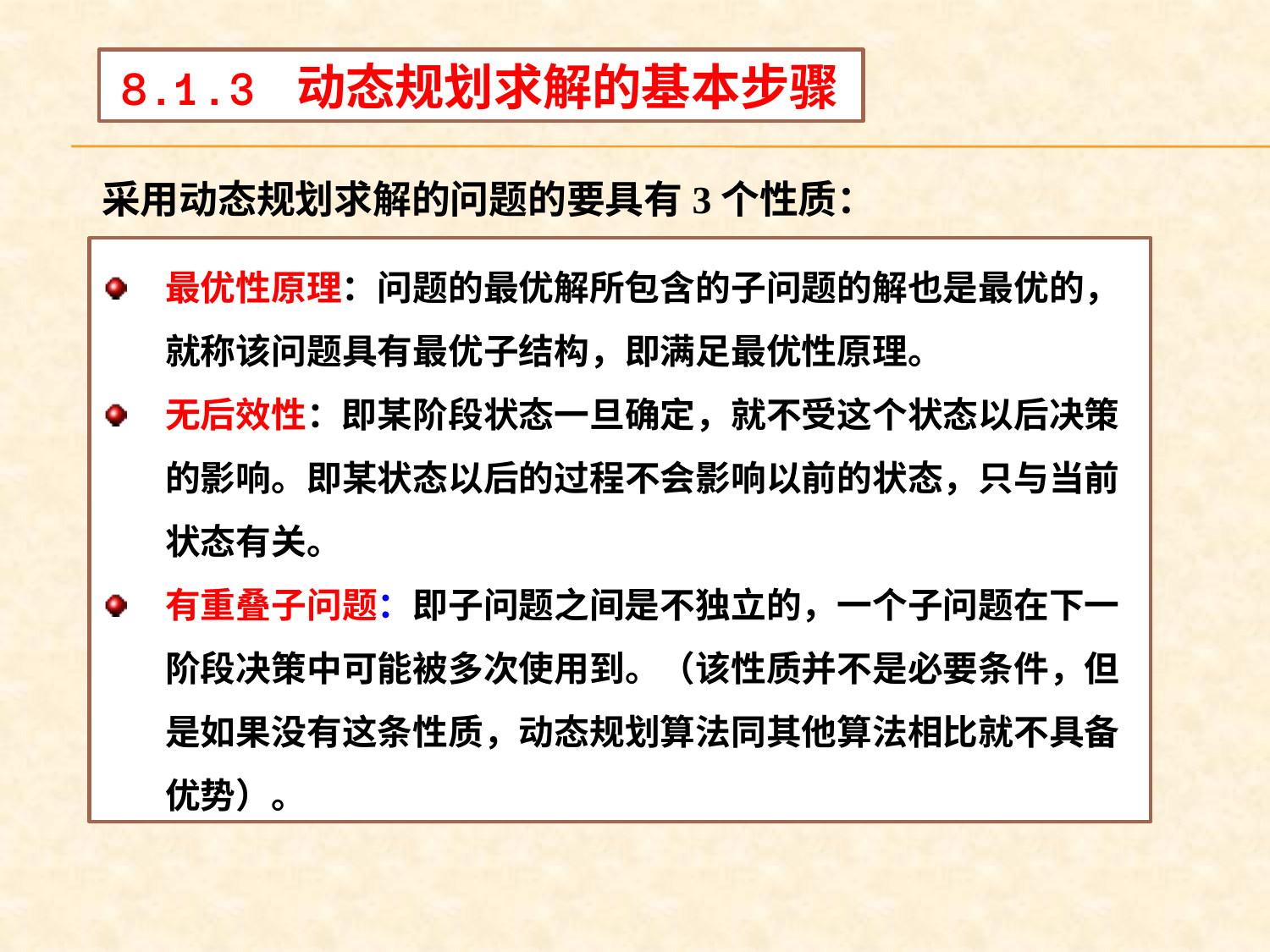

8.1.3 动态规划求解的基本步骤
采用动态规划求解的问题的要具有3个性质：
最优性原理：问题的最优解所包含的子问题的解也是最优的，就称该问题具有最优子结构，即满足最优性原理。
无后效性：即某阶段状态一旦确定，就不受这个状态以后决策的影响。即某状态以后的过程不会影响以前的状态，只与当前状态有关。
有重叠子问题：即子问题之间是不独立的，一个子问题在下一阶段决策中可能被多次使用到。（该性质并不是必要条件，但是如果没有这条性质，动态规划算法同其他算法相比就不具备优势）。